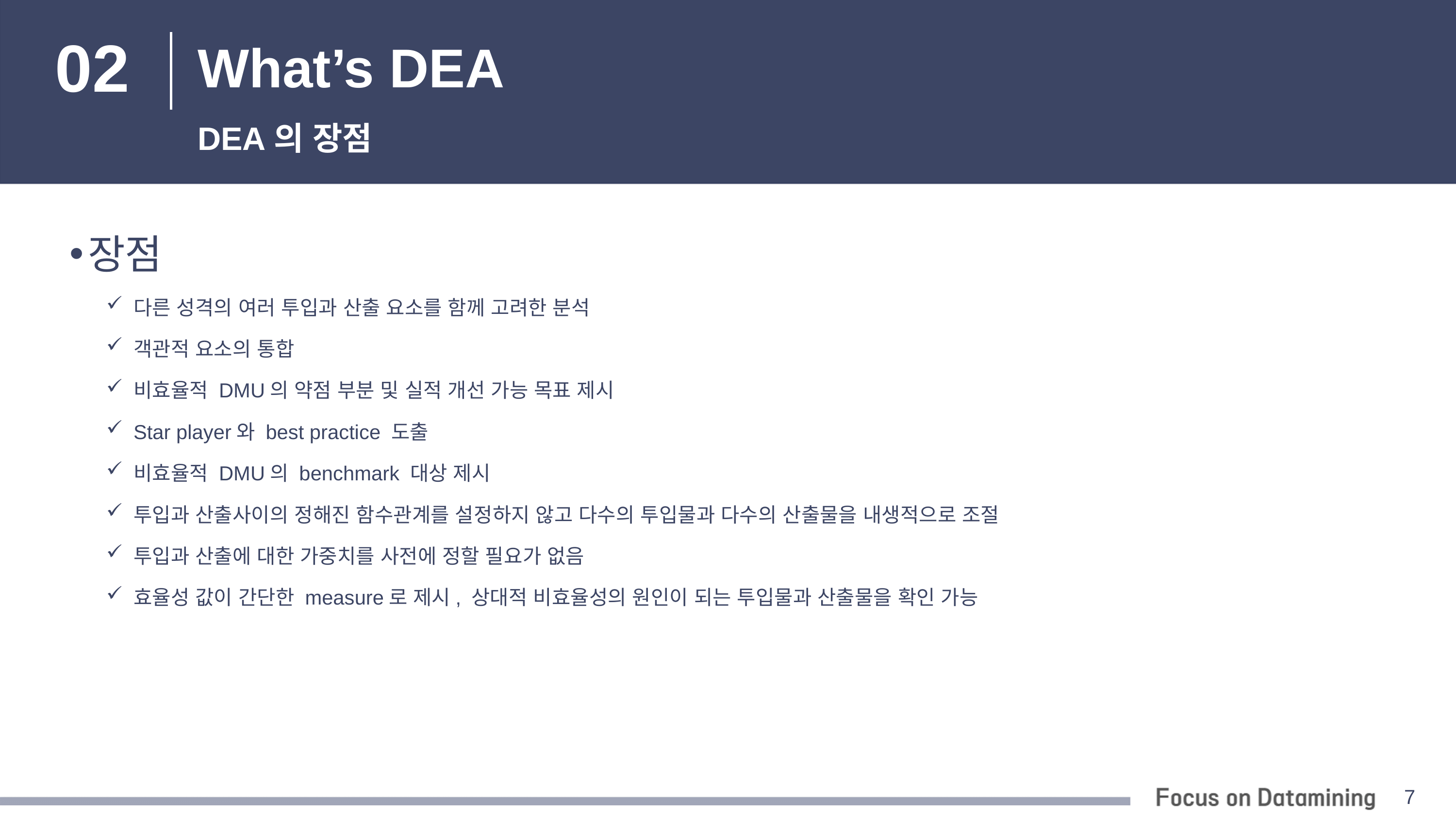

02
# What’s DEA
DEA의 장점
장점
다른 성격의 여러 투입과 산출 요소를 함께 고려한 분석
객관적 요소의 통합
비효율적 DMU의 약점 부분 및 실적 개선 가능 목표 제시
Star player와 best practice 도출
비효율적 DMU의 benchmark 대상 제시
투입과 산출사이의 정해진 함수관계를 설정하지 않고 다수의 투입물과 다수의 산출물을 내생적으로 조절
투입과 산출에 대한 가중치를 사전에 정할 필요가 없음
효율성 값이 간단한 measure로 제시, 상대적 비효율성의 원인이 되는 투입물과 산출물을 확인 가능